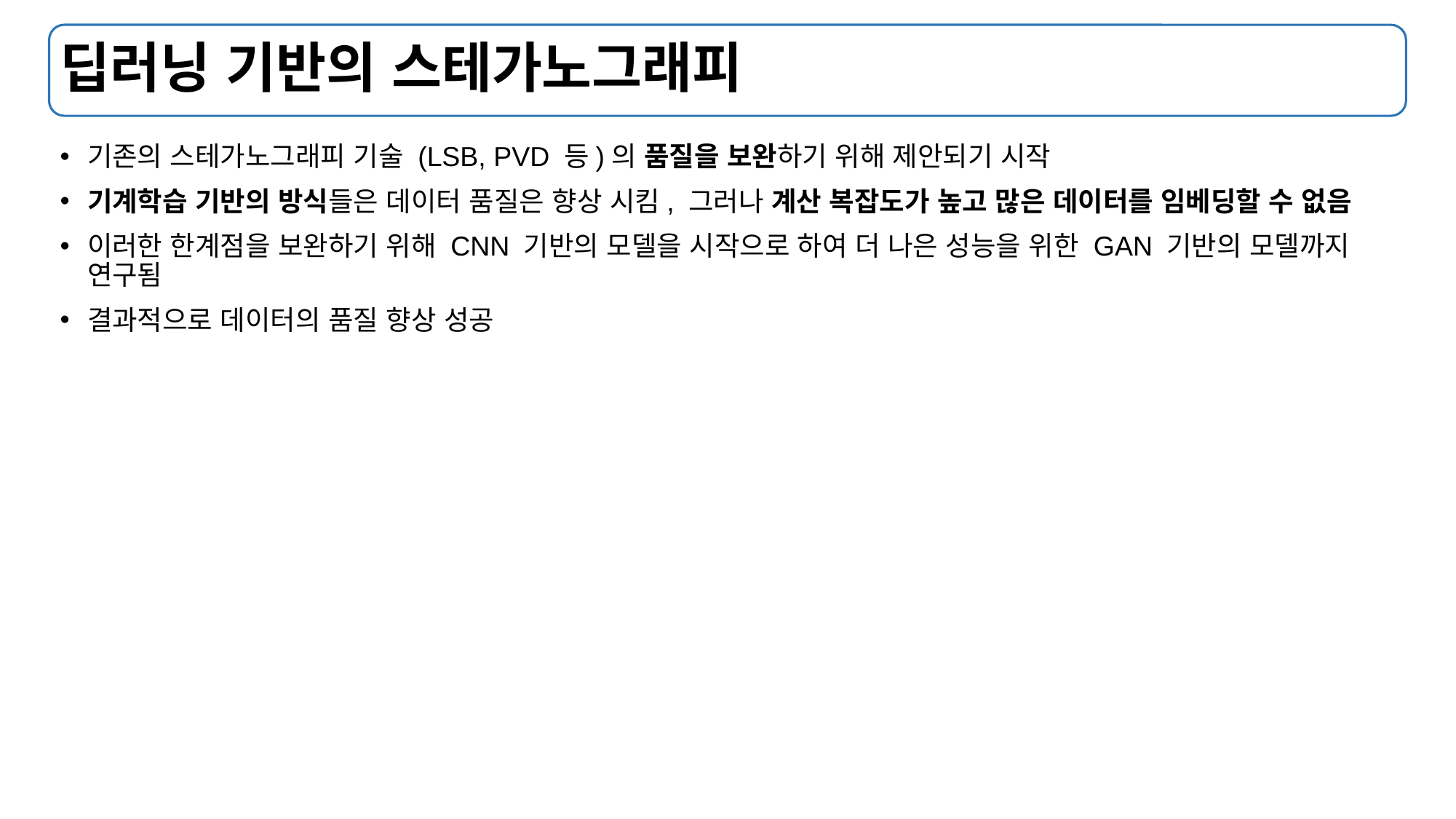

# 딥러닝 기반의 스테가노그래피
기존의 스테가노그래피 기술 (LSB, PVD 등)의 품질을 보완하기 위해 제안되기 시작
기계학습 기반의 방식들은 데이터 품질은 향상 시킴, 그러나 계산 복잡도가 높고 많은 데이터를 임베딩할 수 없음
이러한 한계점을 보완하기 위해 CNN 기반의 모델을 시작으로 하여 더 나은 성능을 위한 GAN 기반의 모델까지 연구됨
결과적으로 데이터의 품질 향상 성공